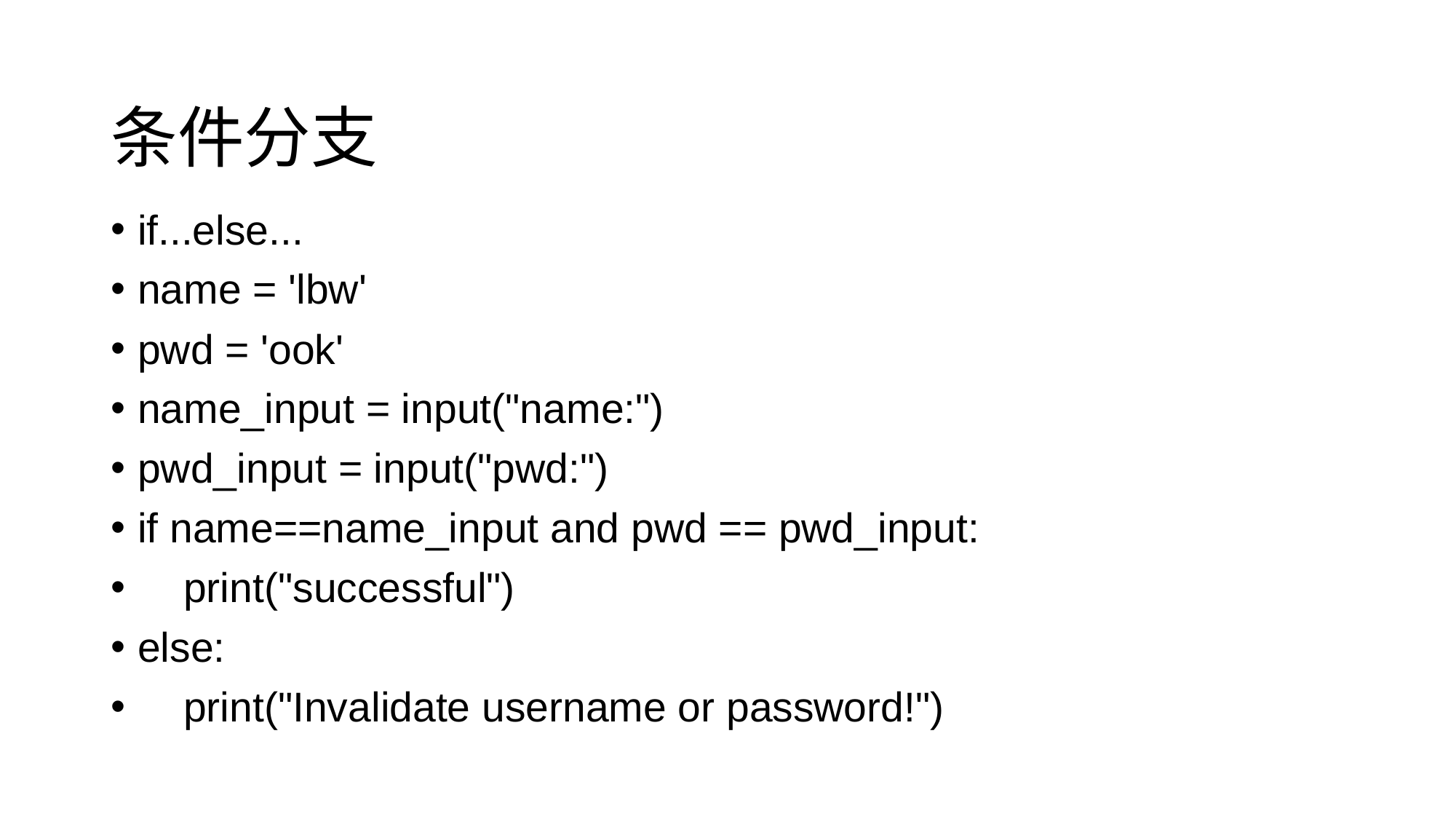

# 条件分支
if...else...
name = 'lbw'
pwd = 'ook'
name_input = input("name:")
pwd_input = input("pwd:")
if name==name_input and pwd == pwd_input:
    print("successful")
else:
    print("Invalidate username or password!")